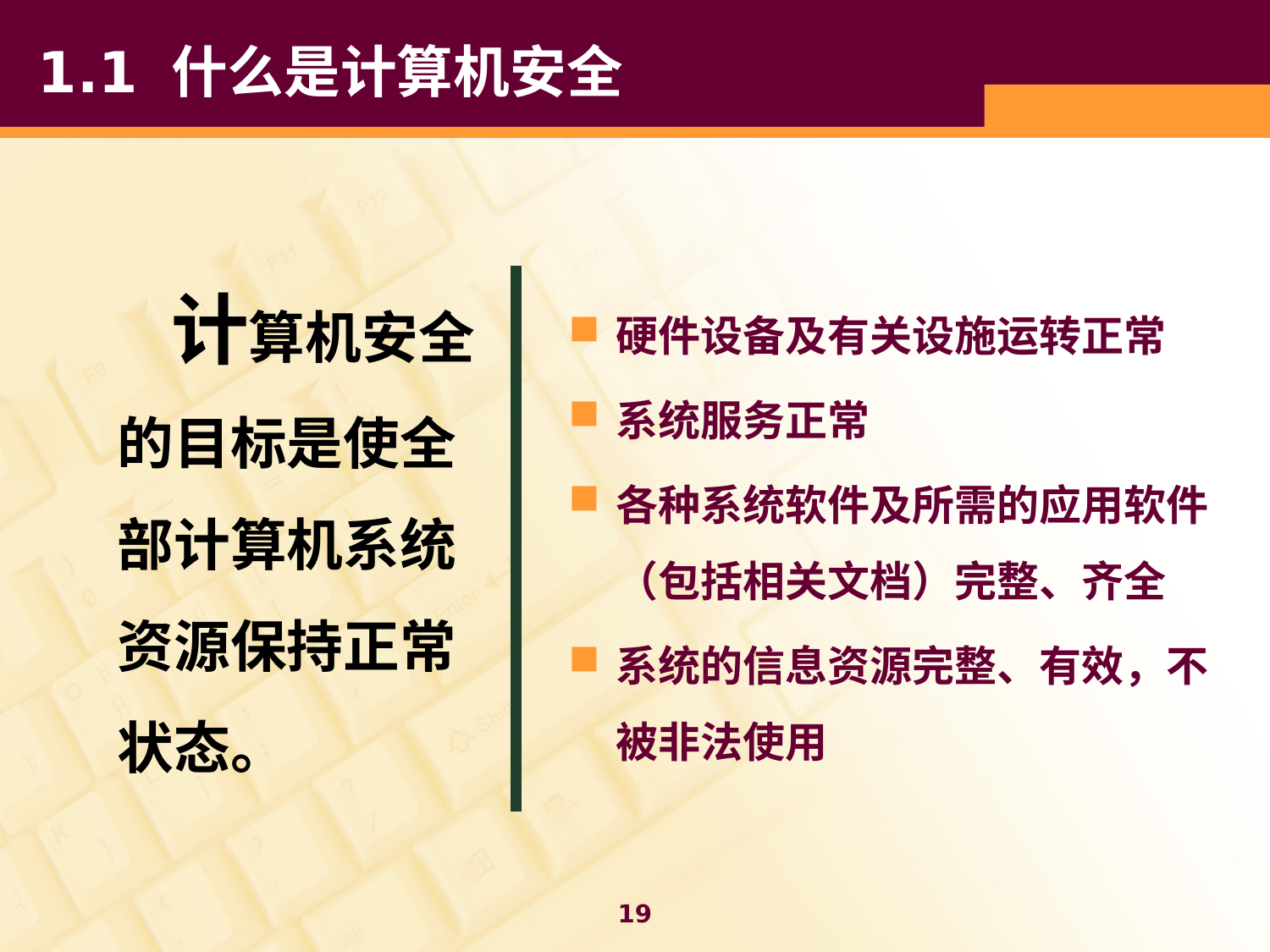

1.1 什么是计算机安全

  计算机安全的目标是使全部计算机系统资源保持正常状态。
硬件设备及有关设施运转正常
系统服务正常
各种系统软件及所需的应用软件（包括相关文档）完整、齐全
系统的信息资源完整、有效，不被非法使用